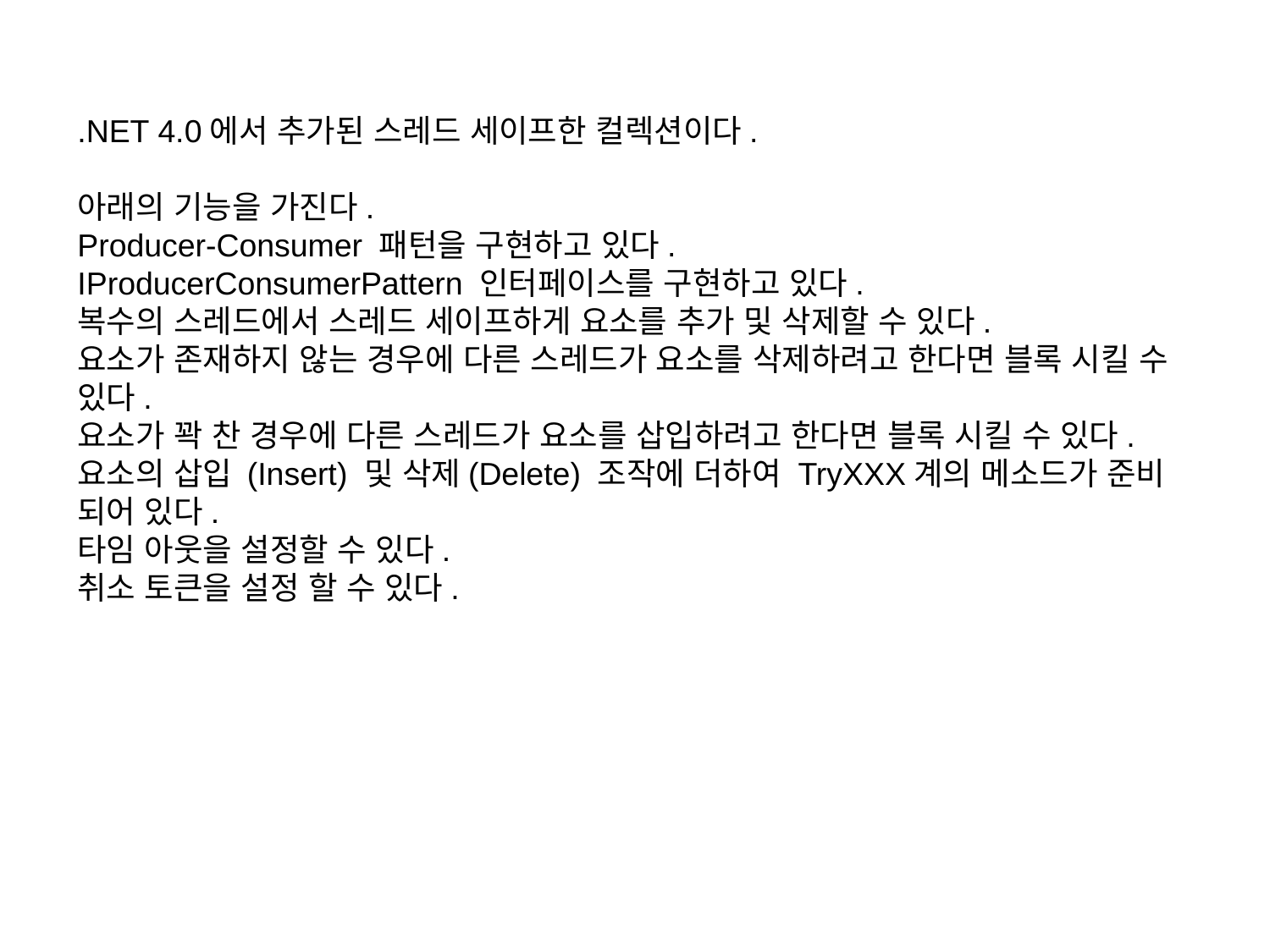

.NET 4.0에서 추가된 스레드 세이프한 컬렉션이다.
아래의 기능을 가진다.
Producer-Consumer 패턴을 구현하고 있다.
IProducerConsumerPattern 인터페이스를 구현하고 있다.
복수의 스레드에서 스레드 세이프하게 요소를 추가 및 삭제할 수 있다.
요소가 존재하지 않는 경우에 다른 스레드가 요소를 삭제하려고 한다면 블록 시킬 수 있다.
요소가 꽉 찬 경우에 다른 스레드가 요소를 삽입하려고 한다면 블록 시킬 수 있다.
요소의 삽입 (Insert) 및 삭제(Delete) 조작에 더하여 TryXXX계의 메소드가 준비 되어 있다.
타임 아웃을 설정할 수 있다.
취소 토큰을 설정 할 수 있다.